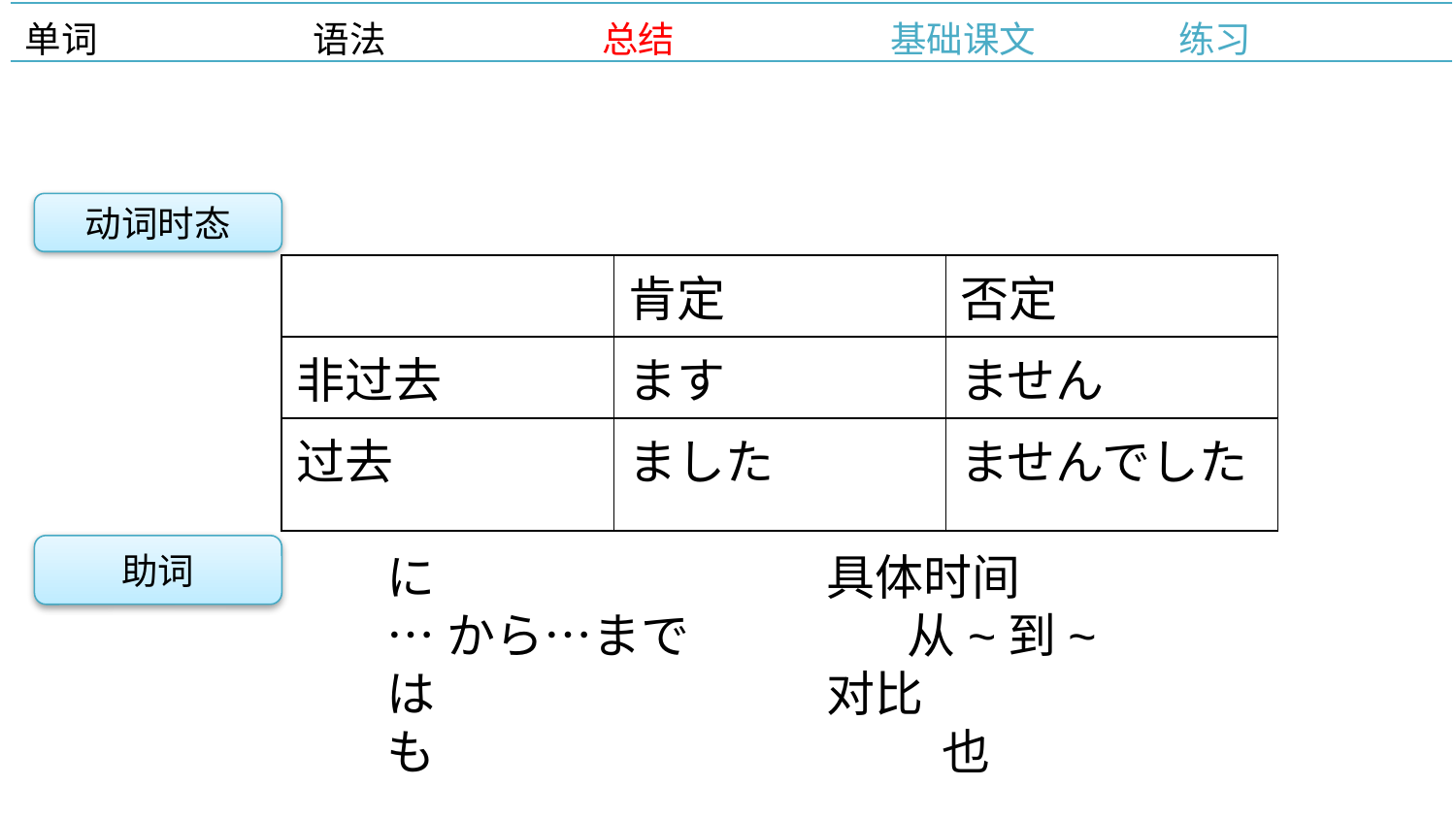

| 单词 | 语法 | 总结 | 基础课文 | 练习 |
| --- | --- | --- | --- | --- |
动词时态
|  | 肯定 | 否定 |
| --- | --- | --- |
| 非过去 | ます | ません |
| 过去 | ました | ませんでした |
助词
に                                    具体时间
…から…まで                    从~到~
は                                    对比
も　　　　　　　　　　  也